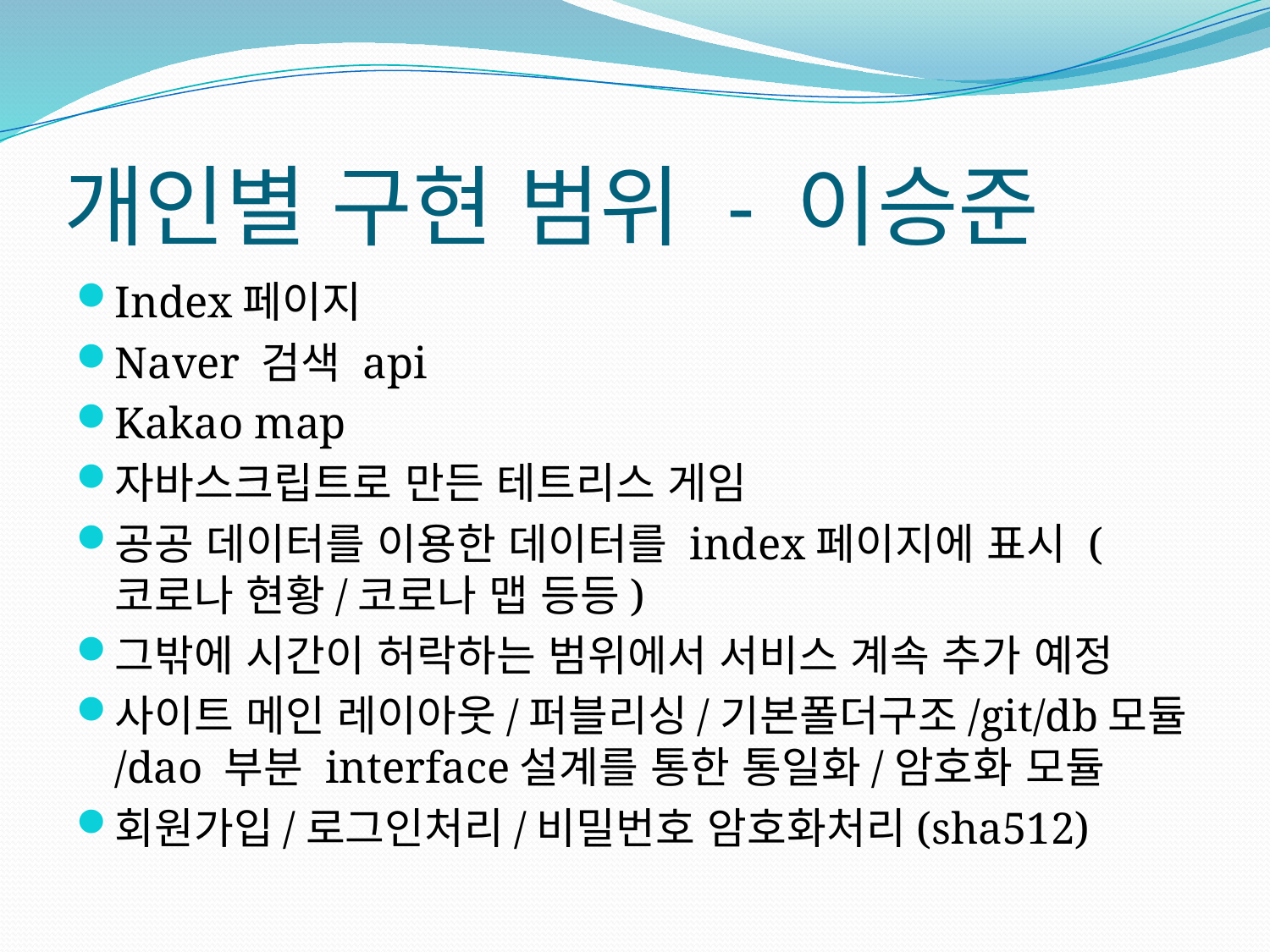

# 개인별 구현 범위 - 이승준
Index페이지
Naver 검색 api
Kakao map
자바스크립트로 만든 테트리스 게임
공공 데이터를 이용한 데이터를 index페이지에 표시 (코로나 현황/코로나 맵 등등)
그밖에 시간이 허락하는 범위에서 서비스 계속 추가 예정
사이트 메인 레이아웃/퍼블리싱/기본폴더구조/git/db모듈/dao 부분 interface설계를 통한 통일화/암호화 모듈
회원가입/로그인처리/비밀번호 암호화처리(sha512)